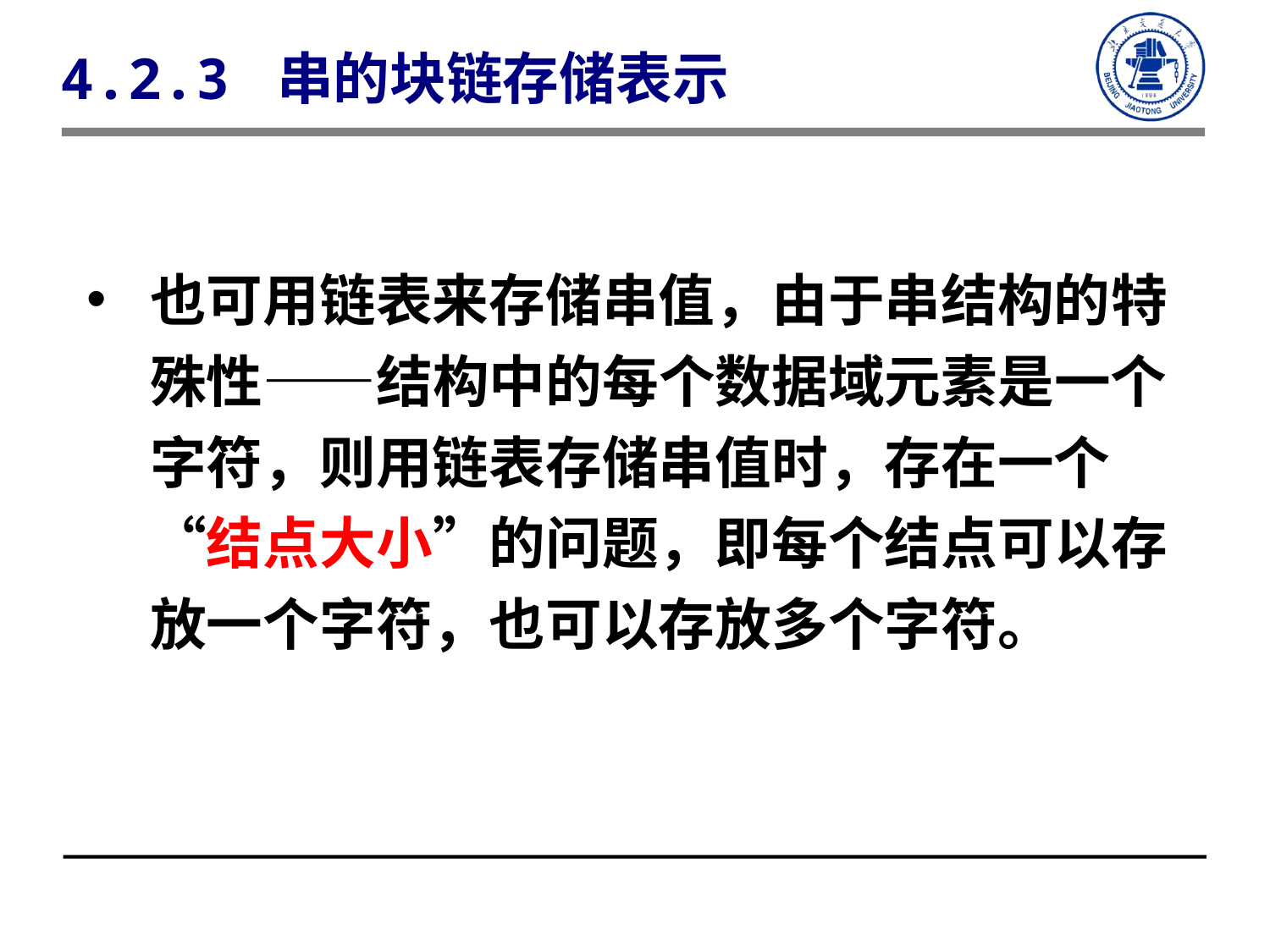

4.2.3 串的块链存储表示
也可用链表来存储串值，由于串结构的特殊性——结构中的每个数据域元素是一个字符，则用链表存储串值时，存在一个“结点大小”的问题，即每个结点可以存放一个字符，也可以存放多个字符。